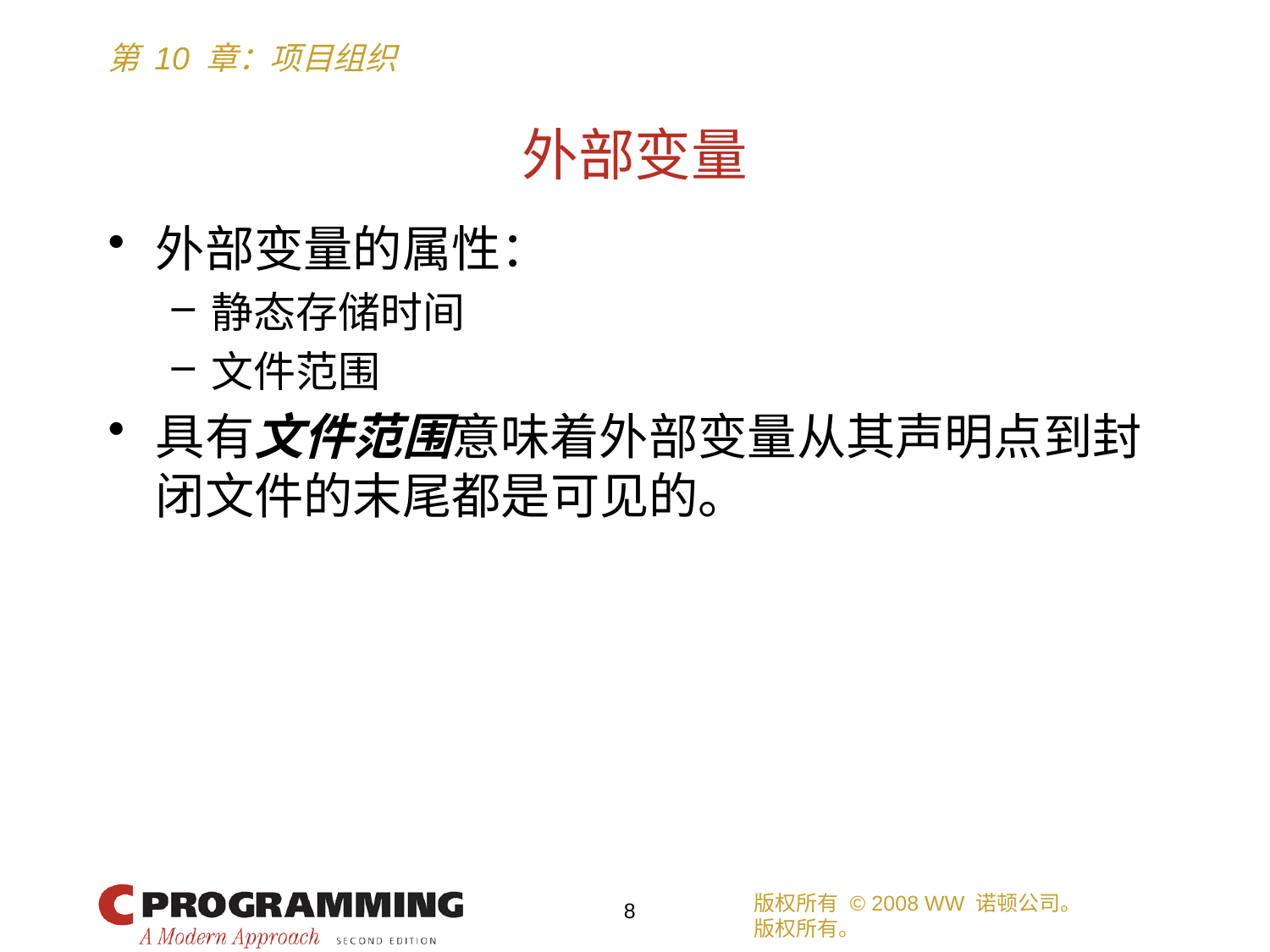

# 外部变量
外部变量的属性：
静态存储时间
文件范围
具有文件范围意味着外部变量从其声明点到封闭文件的末尾都是可见的。
版权所有 © 2008 WW 诺顿公司。
版权所有。
8